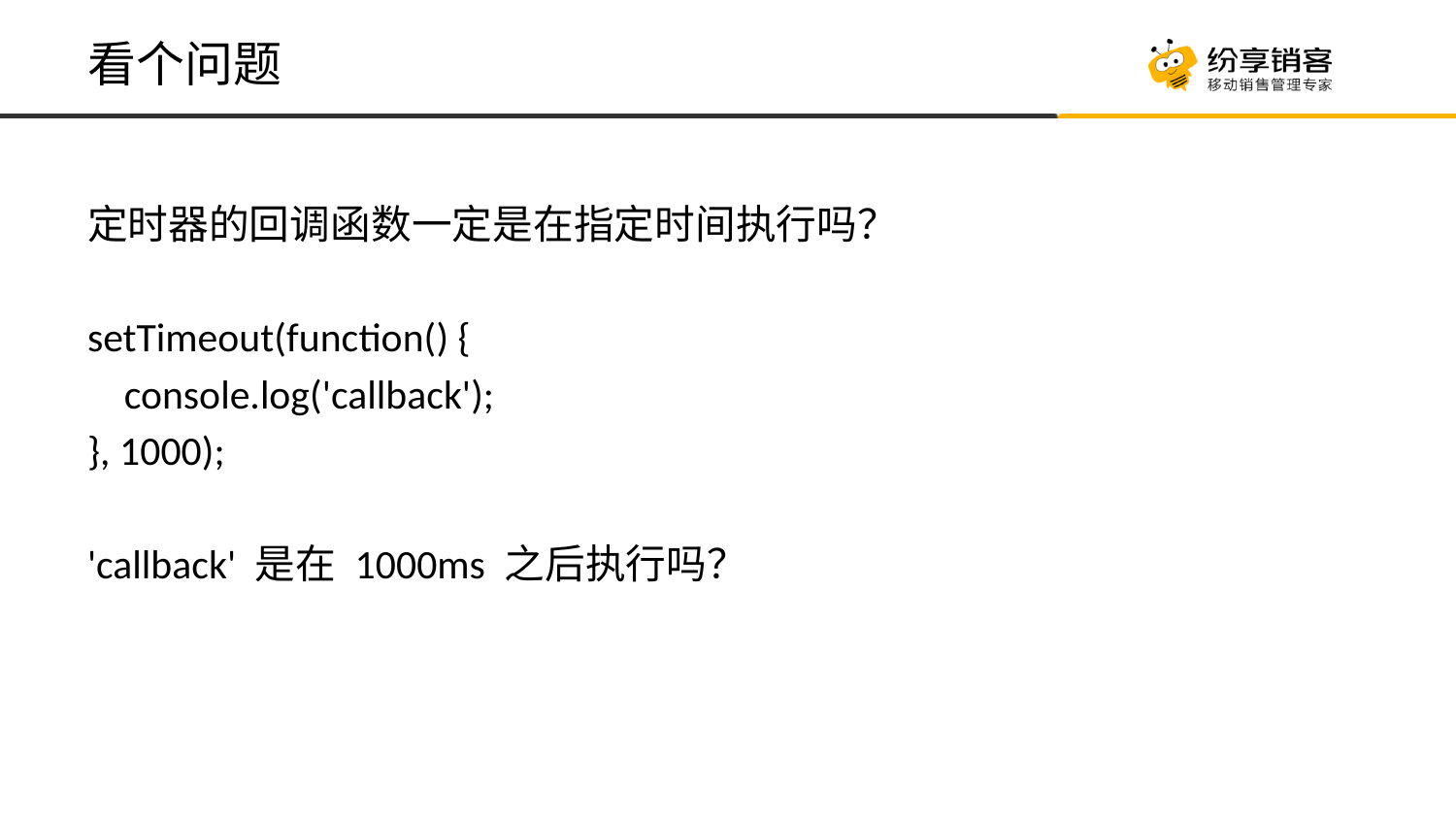

# 看个问题
定时器的回调函数一定是在指定时间执行吗？

setTimeout(function() {
    console.log('callback');
}, 1000);

'callback' 是在 1000ms 之后执行吗？